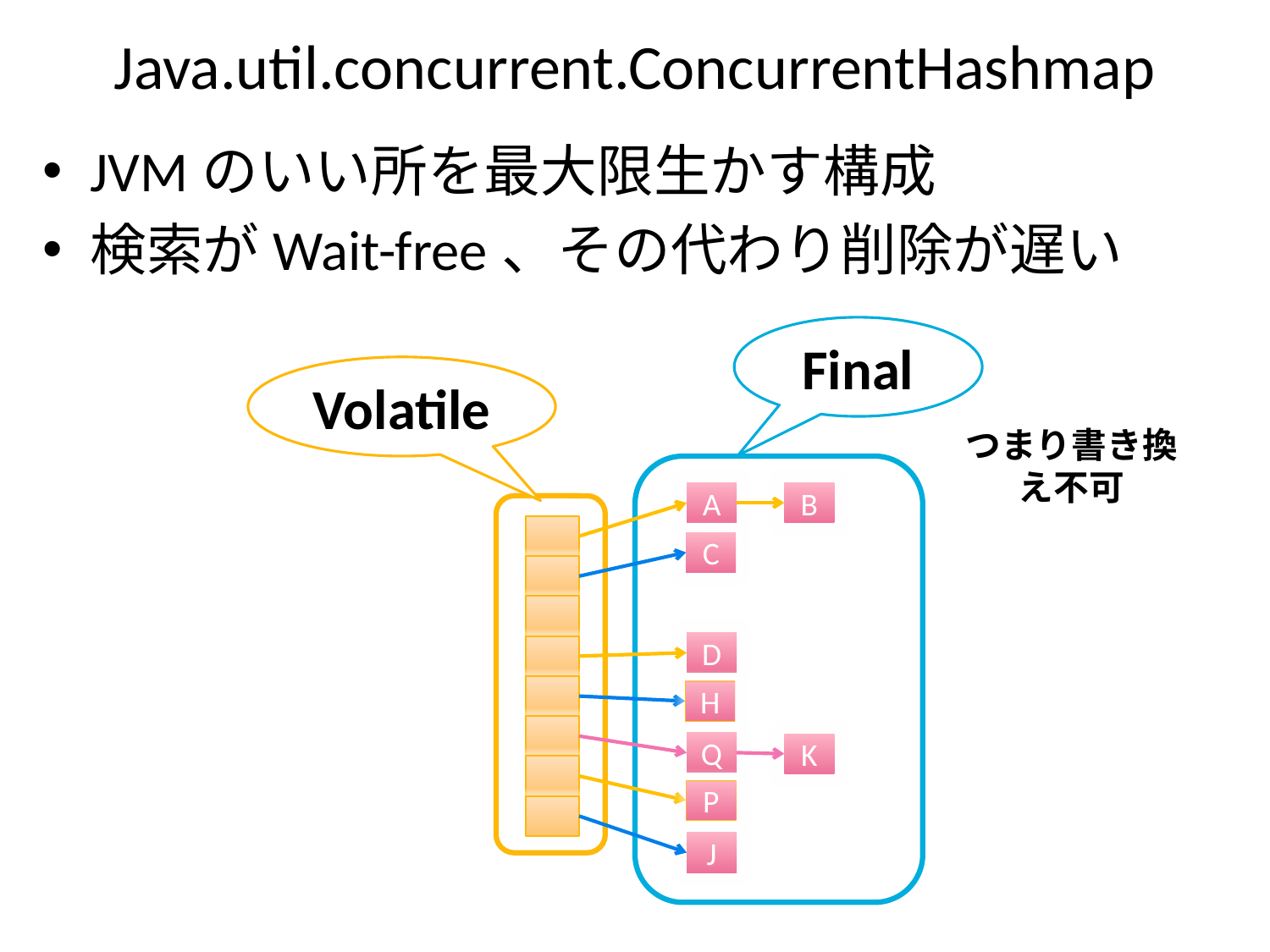

# Java.util.concurrent.ConcurrentHashmap
JVMのいい所を最大限生かす構成
検索がWait-free、その代わり削除が遅い
Final
Volatile
つまり書き換え不可

A
B

C

D

H

Q
K

P

J